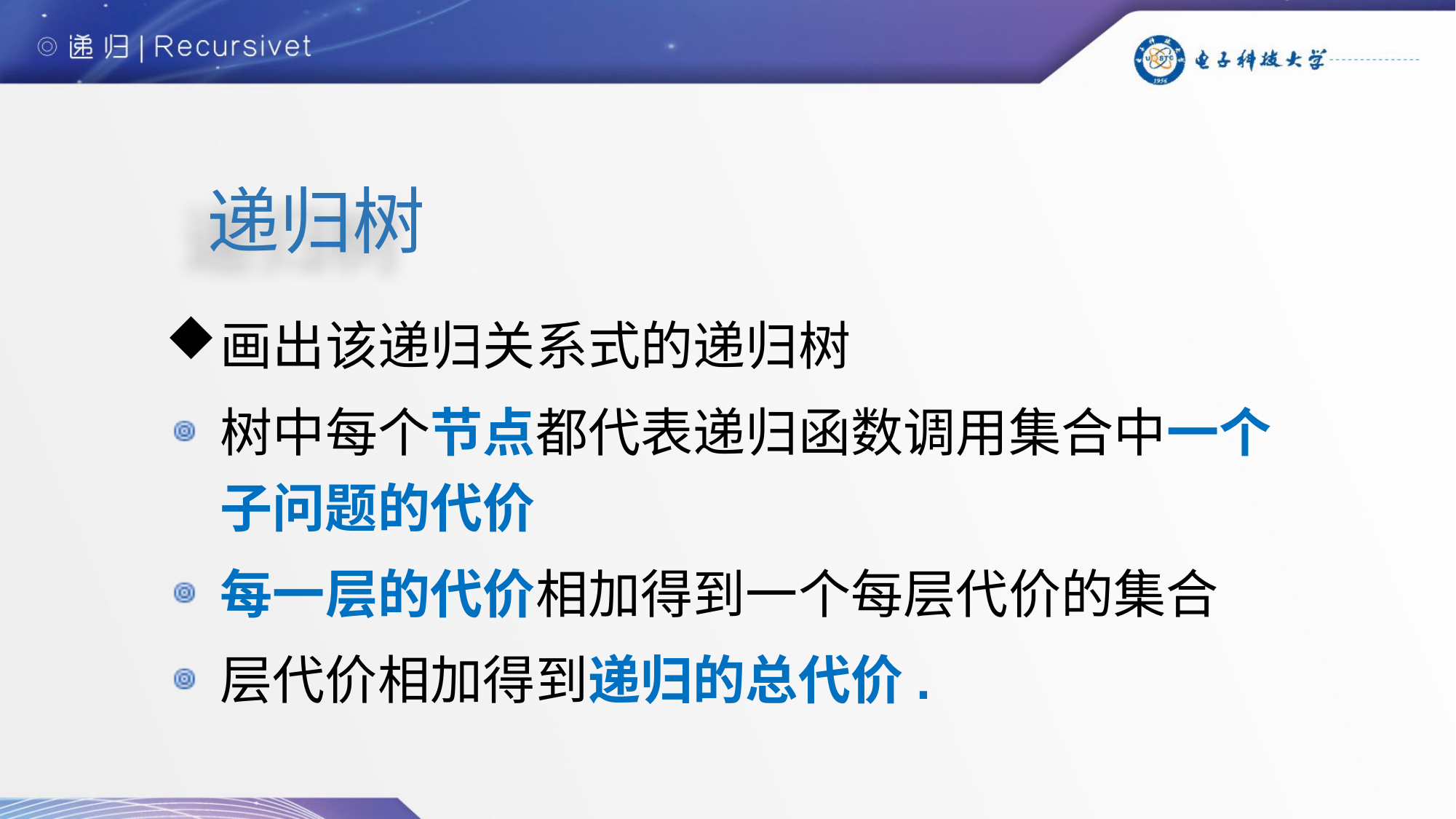

# 递归树
画出该递归关系式的递归树
树中每个节点都代表递归函数调用集合中一个子问题的代价
每一层的代价相加得到一个每层代价的集合
层代价相加得到递归的总代价.